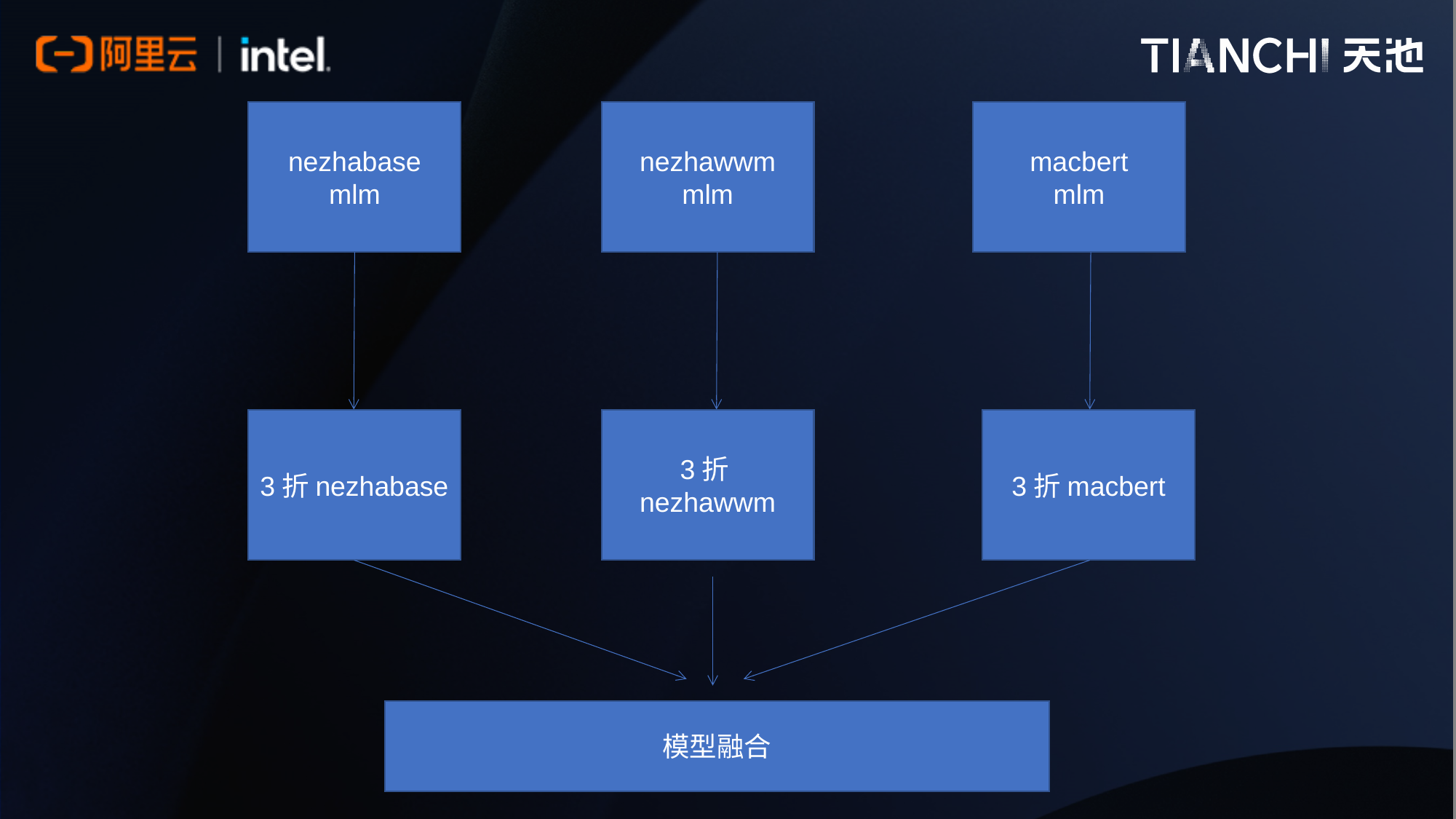

nezhabase
mlm
nezhawwm
mlm
macbert
mlm
3折nezhabase
3折nezhawwm
3折macbert
模型融合